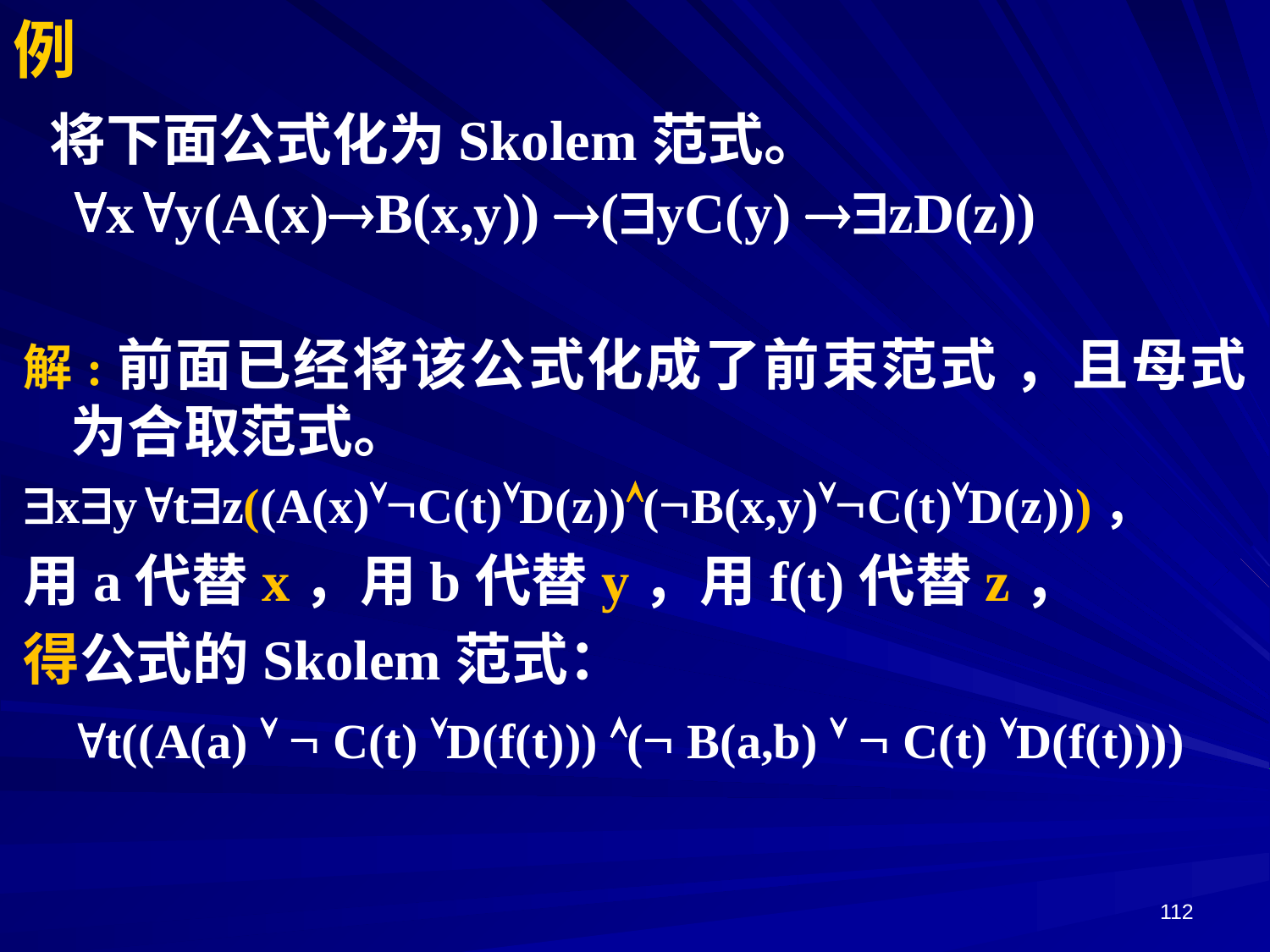

# 例
 将下面公式化为Skolem范式。
   ∀x∀y(A(x)→B(x,y)) →(∃yC(y) →∃zD(z))

解:前面已经将该公式化成了前束范式 ，且母式为合取范式。
∃x∃y∀t∃z((A(x)∨¬C(t)∨D(z))∧(¬B(x,y)∨¬C(t)∨D(z)))，
用a代替x，用b代替y，用f(t)代替z，
得公式的Skolem范式：
∀t((A(a) ∨ ¬ C(t) ∨D(f(t))) ∧(¬ B(a,b) ∨ ¬ C(t) ∨D(f(t))))
112